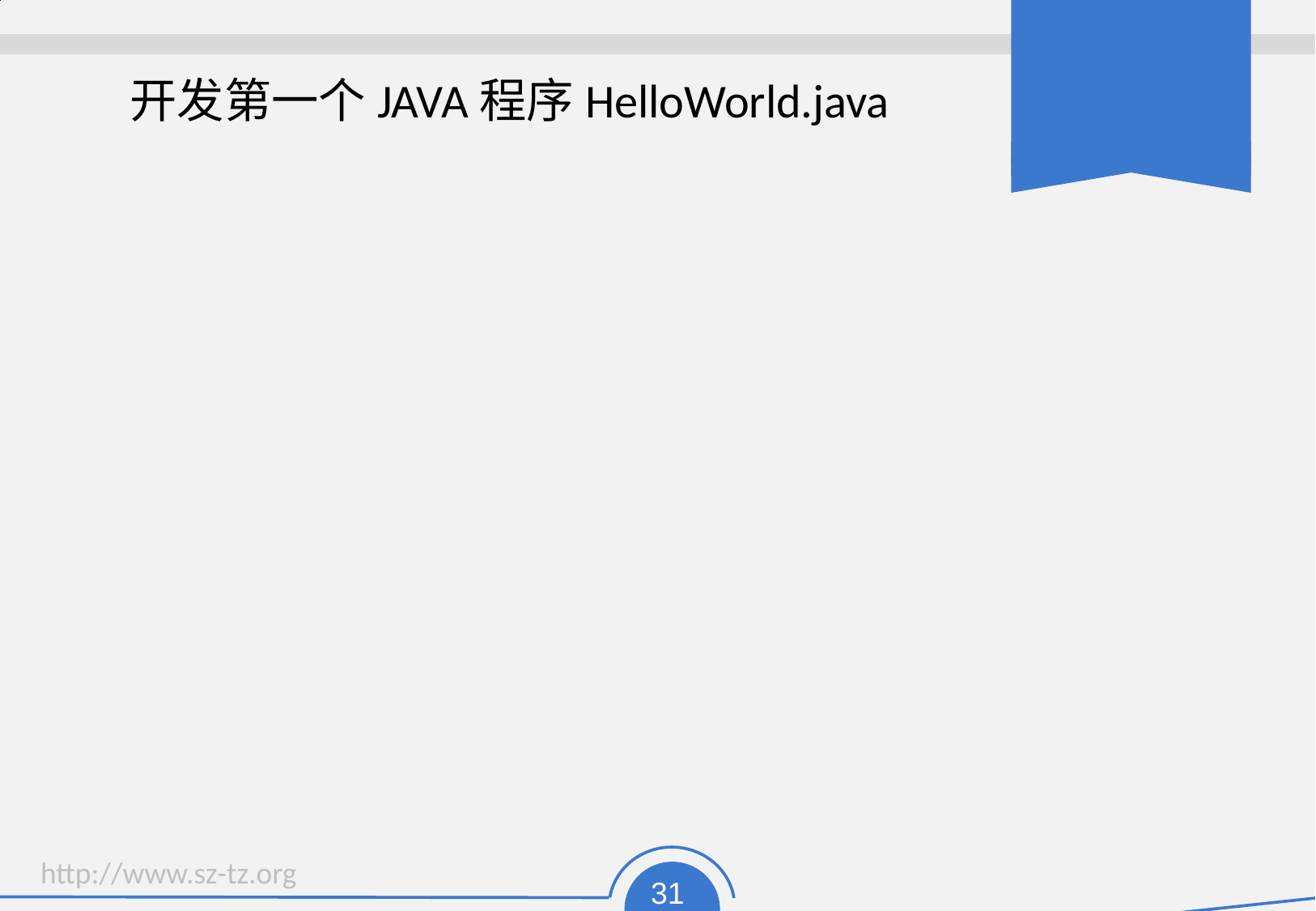

# 开发第一个JAVA程序HelloWorld.java

public class HelloWorld{

    public static void main(String args[]){
    System.out.println(“Hello World!”);
    }
}